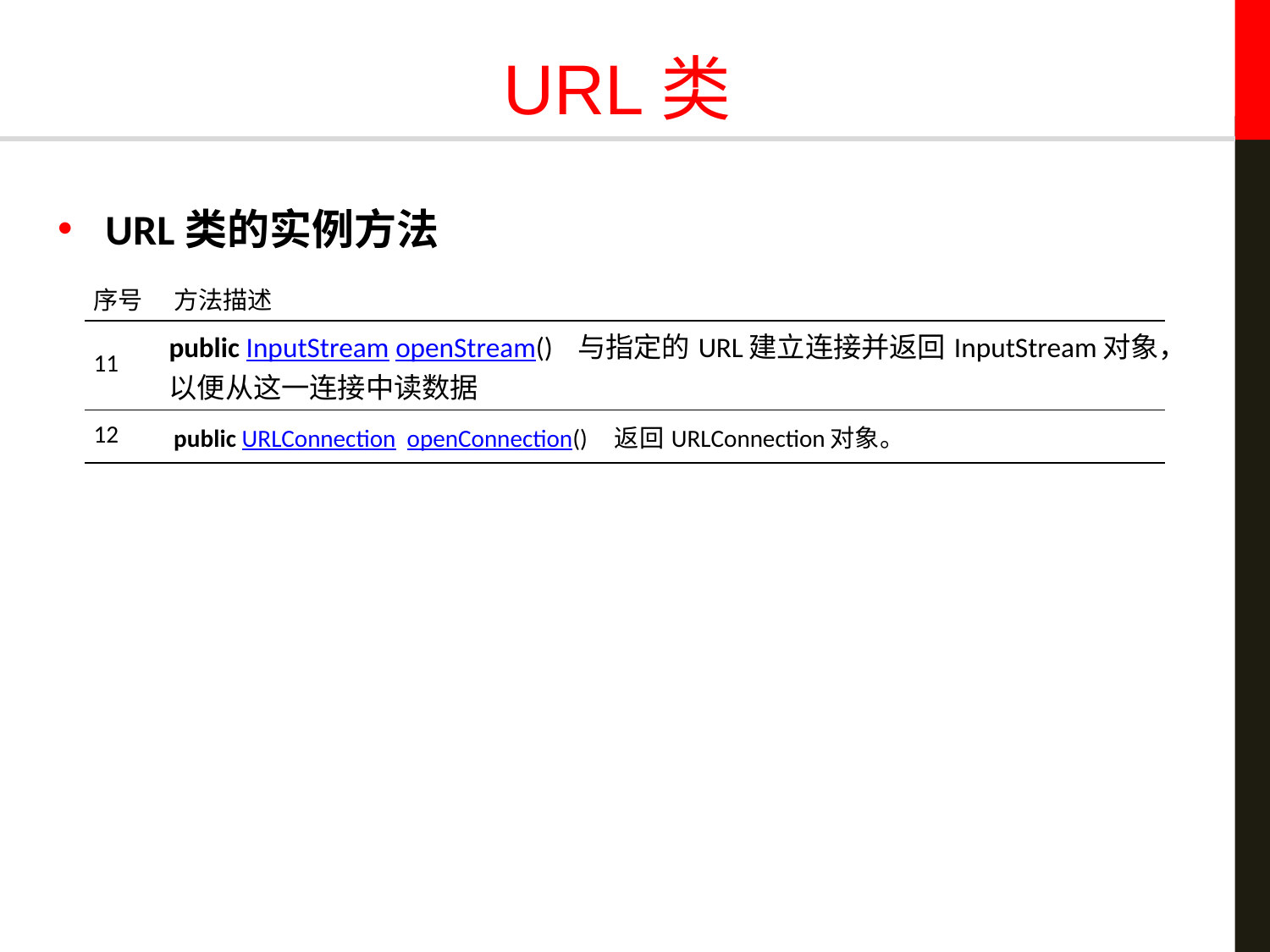

# URL类
URL类的实例方法

| 序号 | 方法描述 |
| --- | --- |
| 11 | public InputStream openStream() 与指定的URL建立连接并返回InputStream对象，以便从这一连接中读数据 |
| 12 | public URLConnection openConnection() 返回URLConnection对象。 |